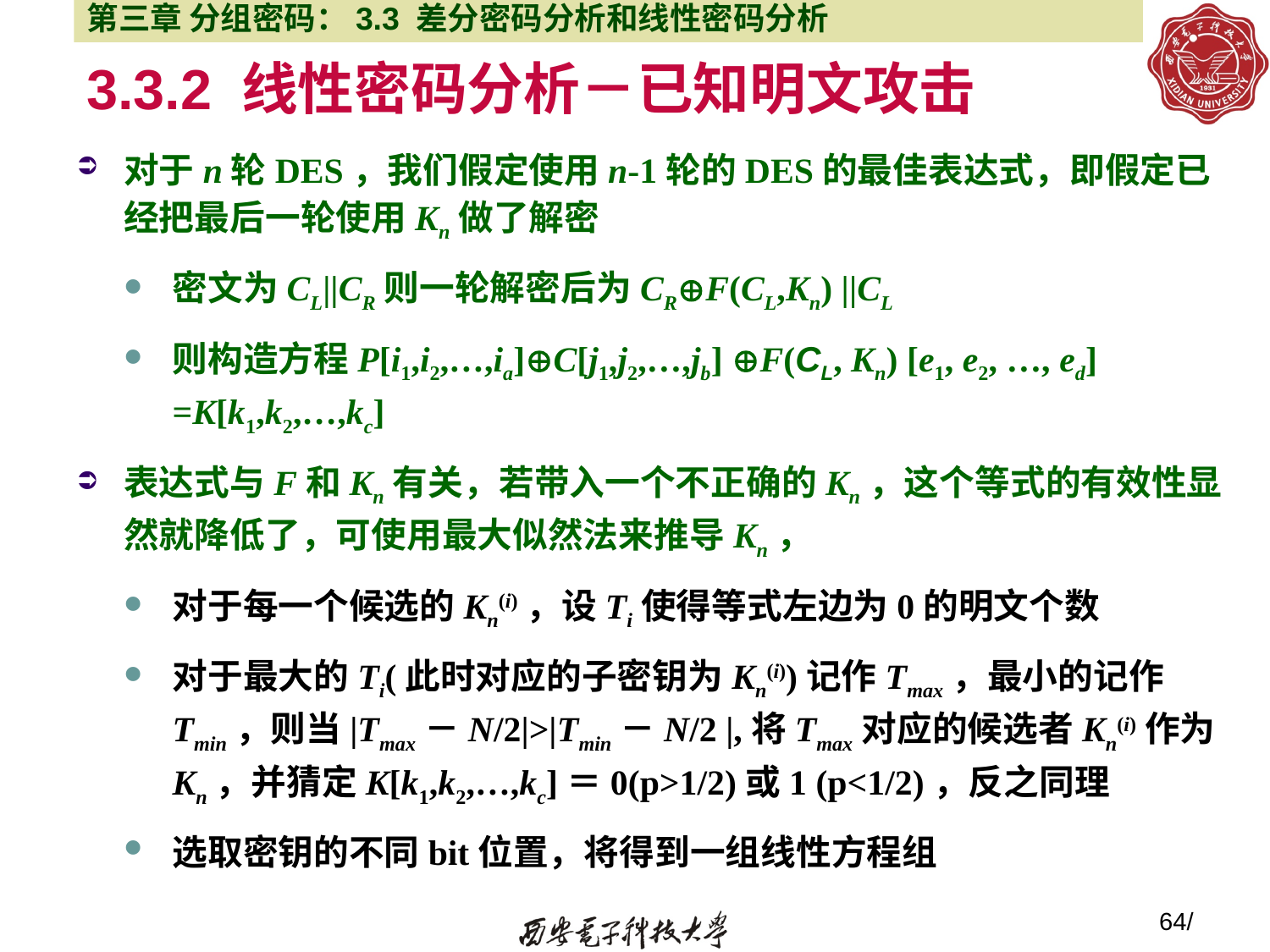

第三章 分组密码：3.3 差分密码分析和线性密码分析
# 3.3.2 线性密码分析－已知明文攻击
对于n轮DES，我们假定使用n-1轮的DES的最佳表达式，即假定已经把最后一轮使用Kn做了解密
密文为CL||CR则一轮解密后为CR⊕F(CL,Kn) ||CL
则构造方程P[i1,i2,…,ia]⊕C[j1,j2,…,jb] ⊕F(CL, Kn) [e1, e2, …, ed] =K[k1,k2,…,kc]
表达式与F和Kn有关，若带入一个不正确的Kn，这个等式的有效性显然就降低了，可使用最大似然法来推导Kn，
对于每一个候选的Kn(i)，设Ti使得等式左边为0的明文个数
对于最大的Ti(此时对应的子密钥为Kn(i))记作Tmax，最小的记作Tmin，则当|Tmax－N/2|>|Tmin－N/2 |,将Tmax对应的候选者Kn(i)作为Kn，并猜定K[k1,k2,…,kc]＝0(p>1/2)或1 (p<1/2)，反之同理
选取密钥的不同bit位置，将得到一组线性方程组
64/